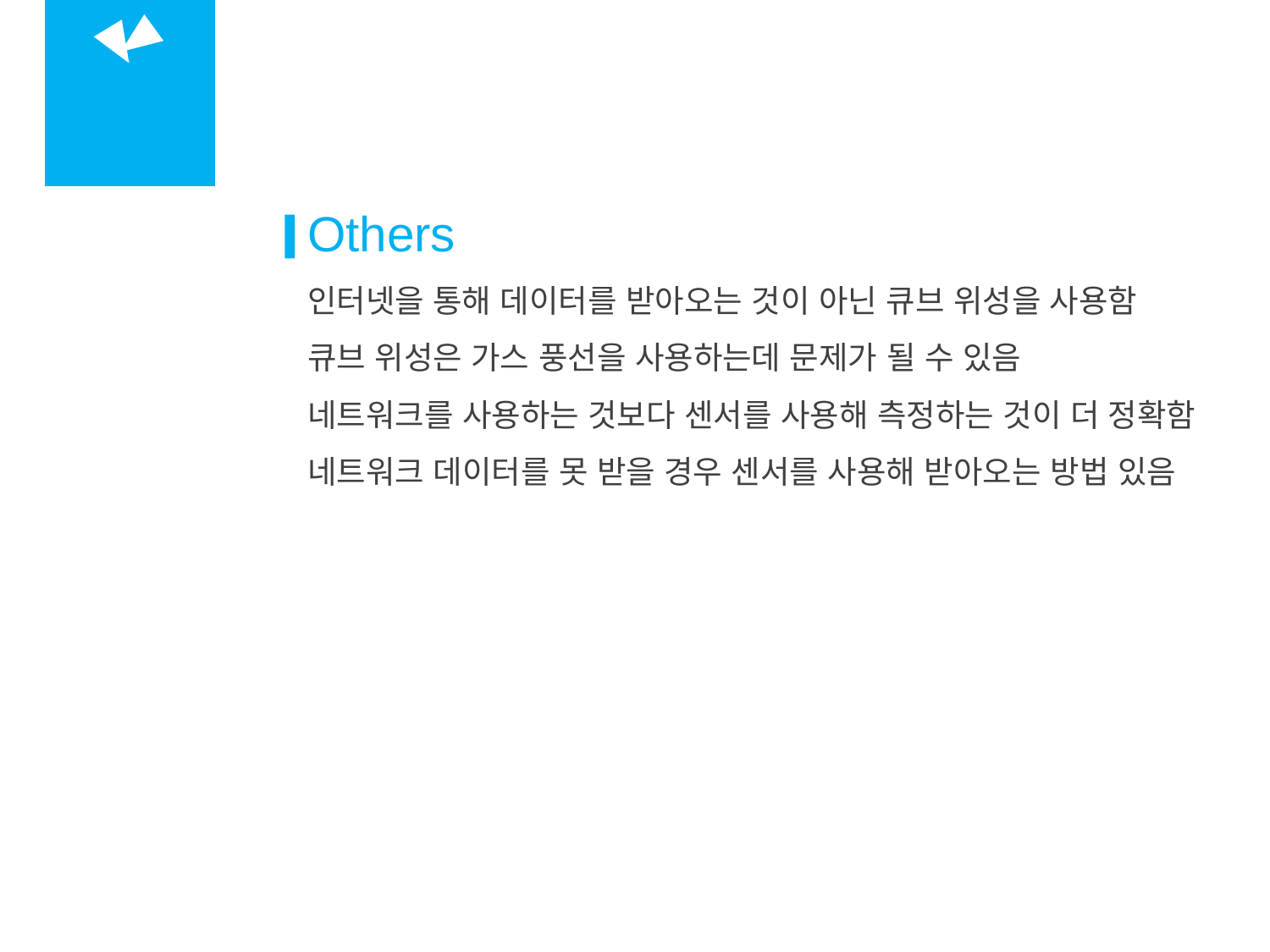

04
Weather
Forecasting
Others
인터넷을 통해 데이터를 받아오는 것이 아닌 큐브 위성을 사용함
큐브 위성은 가스 풍선을 사용하는데 문제가 될 수 있음
네트워크를 사용하는 것보다 센서를 사용해 측정하는 것이 더 정확함
네트워크 데이터를 못 받을 경우 센서를 사용해 받아오는 방법 있음